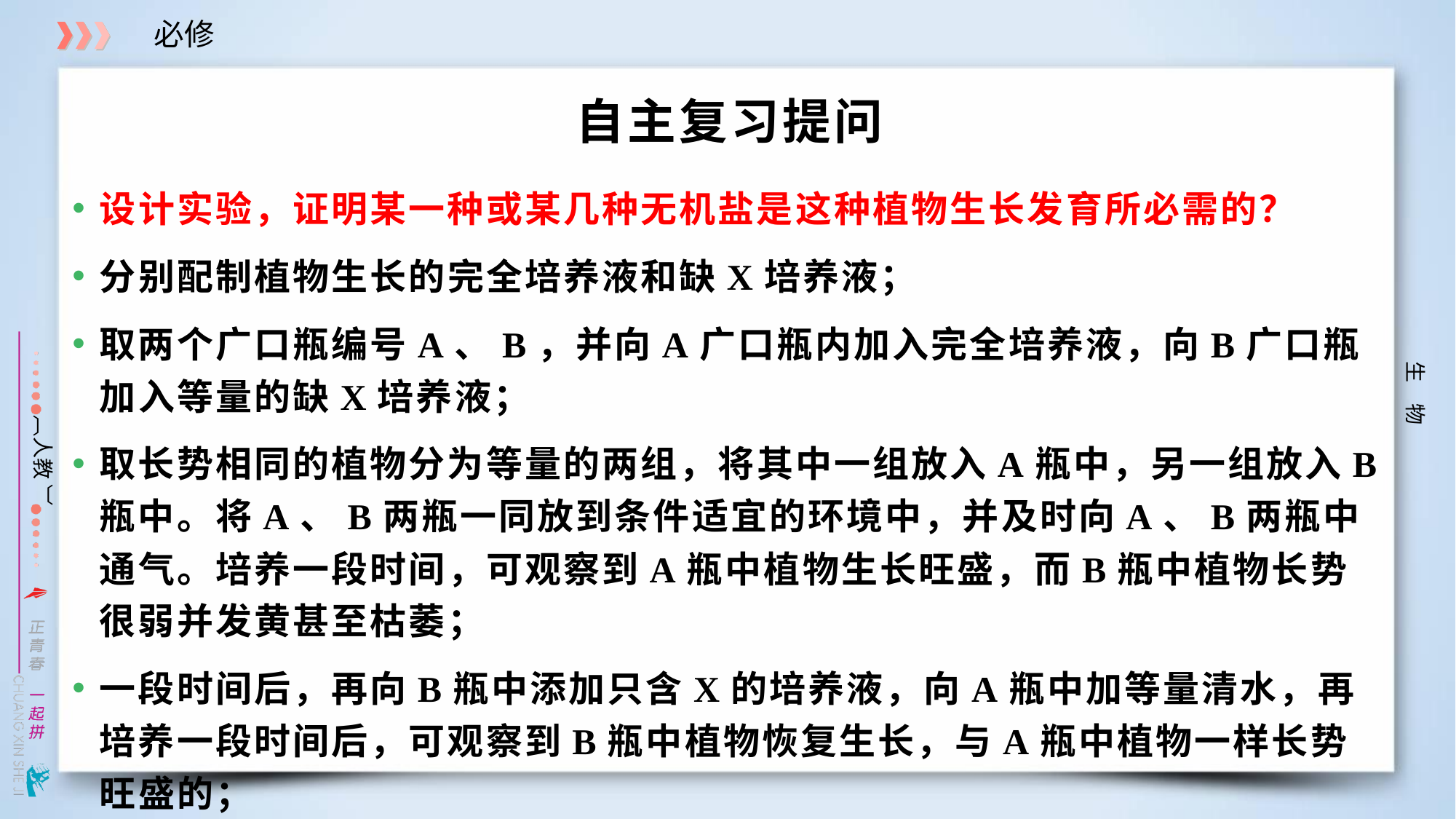

# 自主复习提问
设计实验，证明某一种或某几种无机盐是这种植物生长发育所必需的？
分别配制植物生长的完全培养液和缺X培养液；
取两个广口瓶编号A、B，并向A广口瓶内加入完全培养液，向B广口瓶加入等量的缺X培养液；
取长势相同的植物分为等量的两组，将其中一组放入A瓶中，另一组放入B瓶中。将A、B两瓶一同放到条件适宜的环境中，并及时向A、B两瓶中通气。培养一段时间，可观察到A瓶中植物生长旺盛，而B瓶中植物长势很弱并发黄甚至枯萎；
一段时间后，再向B瓶中添加只含X的培养液，向A瓶中加等量清水，再培养一段时间后，可观察到B瓶中植物恢复生长，与A瓶中植物一样长势旺盛的；